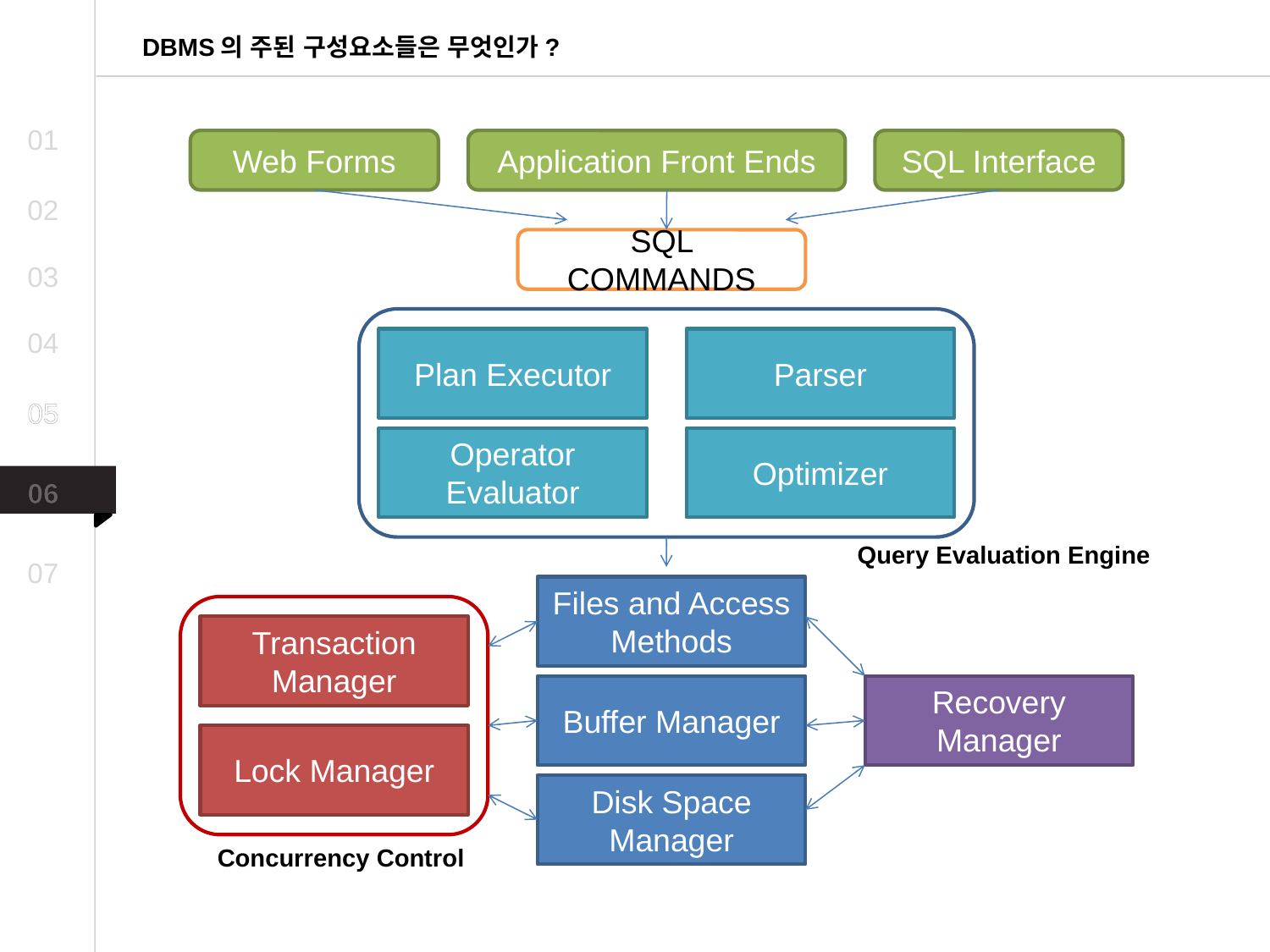

DBMS의 주된 구성요소들은 무엇인가?
01
Web Forms
Application Front Ends
SQL Interface
02
SQL COMMANDS
03

04
Plan Executor
Parser
05
Operator Evaluator
Optimizer

06

Query Evaluation Engine
07
Files and Access Methods

Transaction Manager
Buffer Manager
Recovery Manager
Lock Manager
Disk Space Manager
Concurrency Control